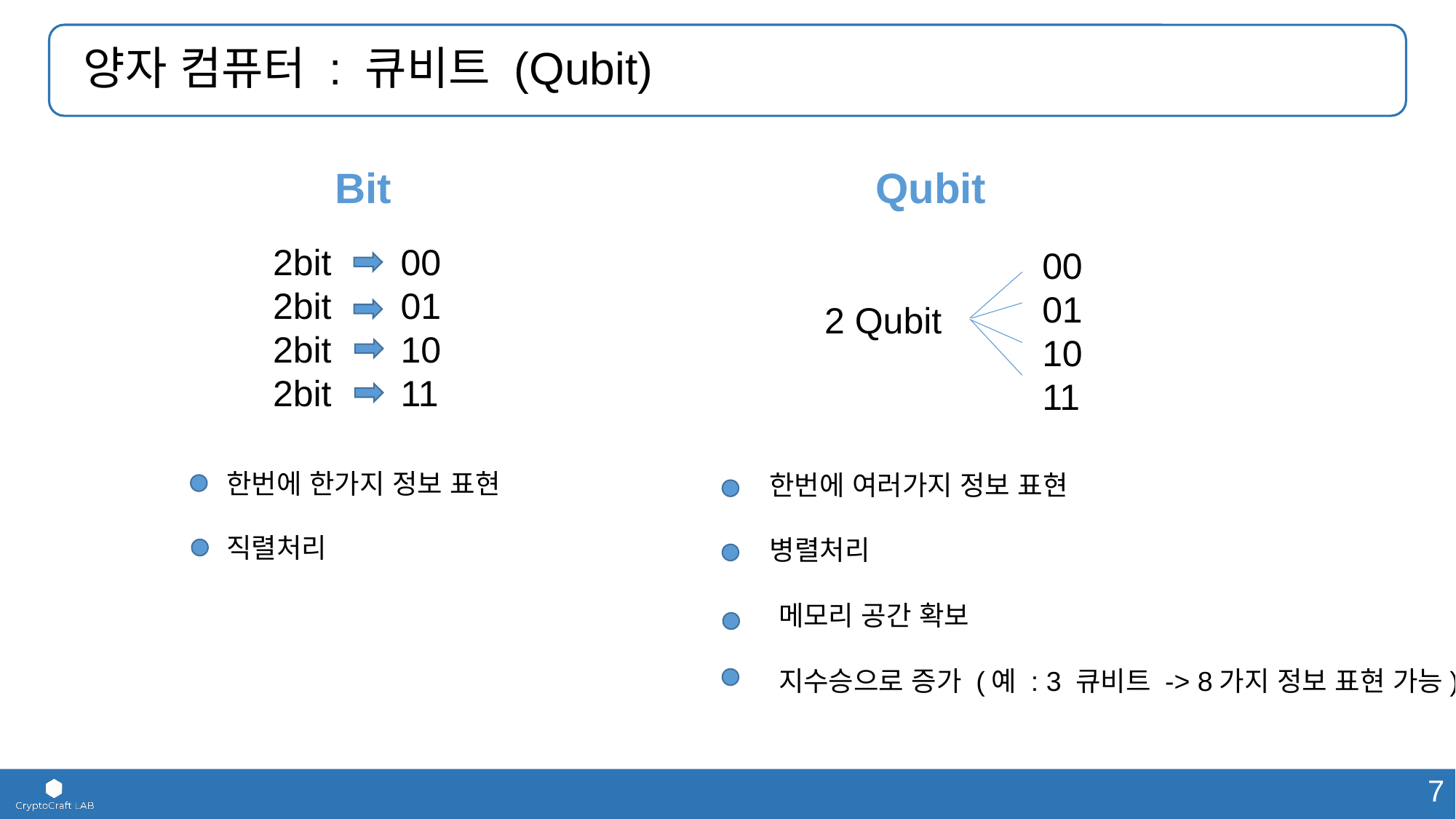

# 양자 컴퓨터 : 큐비트 (Qubit)
Bit                                         Qubit
00
01
10
11
2bit
2bit
2bit
2bit

직렬처리
한번에 한가지 정보 표현
00
01
10
11
2 Qubit
      병렬처리

      메모리 공간 확보

      지수승으로 증가 (예 : 3 큐비트 -> 8가지 정보 표현 가능)
한번에 여러가지 정보 표현